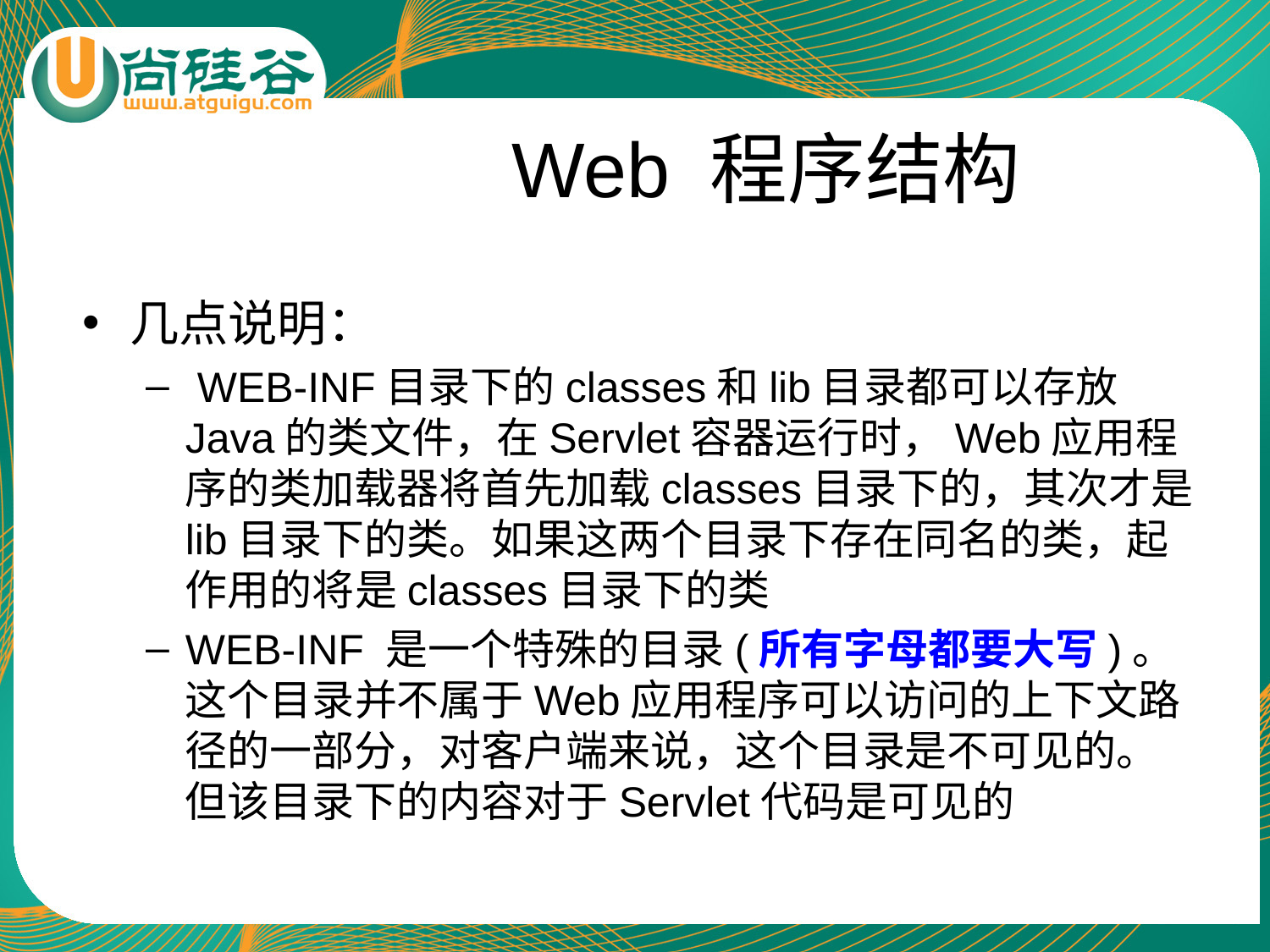

# Web 程序结构
几点说明：
 WEB-INF目录下的classes和lib目录都可以存放Java的类文件，在Servlet容器运行时，Web应用程序的类加载器将首先加载classes目录下的，其次才是lib目录下的类。如果这两个目录下存在同名的类，起作用的将是classes目录下的类
WEB-INF 是一个特殊的目录(所有字母都要大写)。这个目录并不属于Web应用程序可以访问的上下文路径的一部分，对客户端来说，这个目录是不可见的。但该目录下的内容对于Servlet代码是可见的